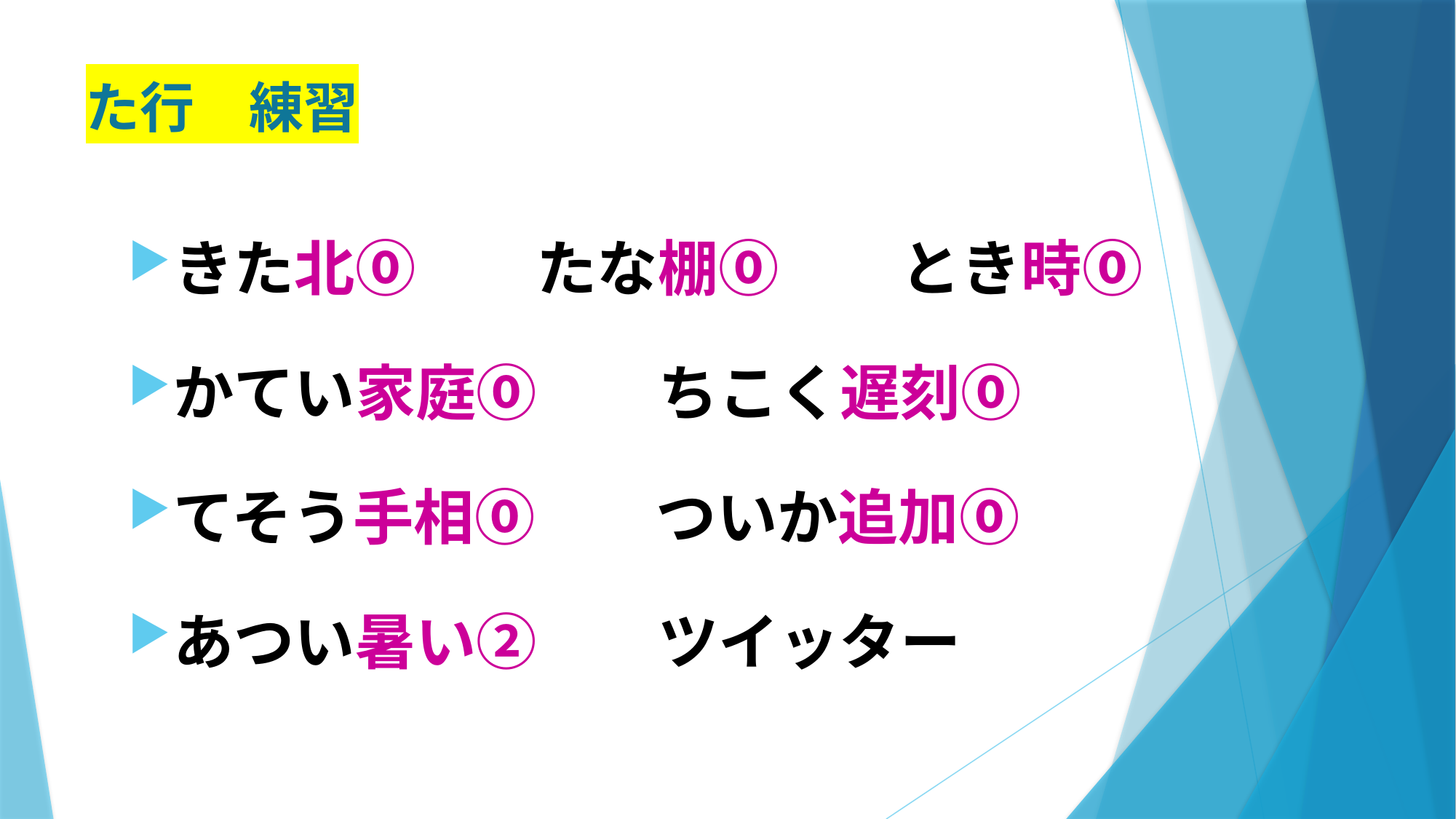

# た行　練習
きた北⓪　　たな棚⓪　　とき時⓪
かてい家庭⓪　　ちこく遅刻⓪
てそう手相⓪　　ついか追加⓪
あつい暑い②　　ツイッター